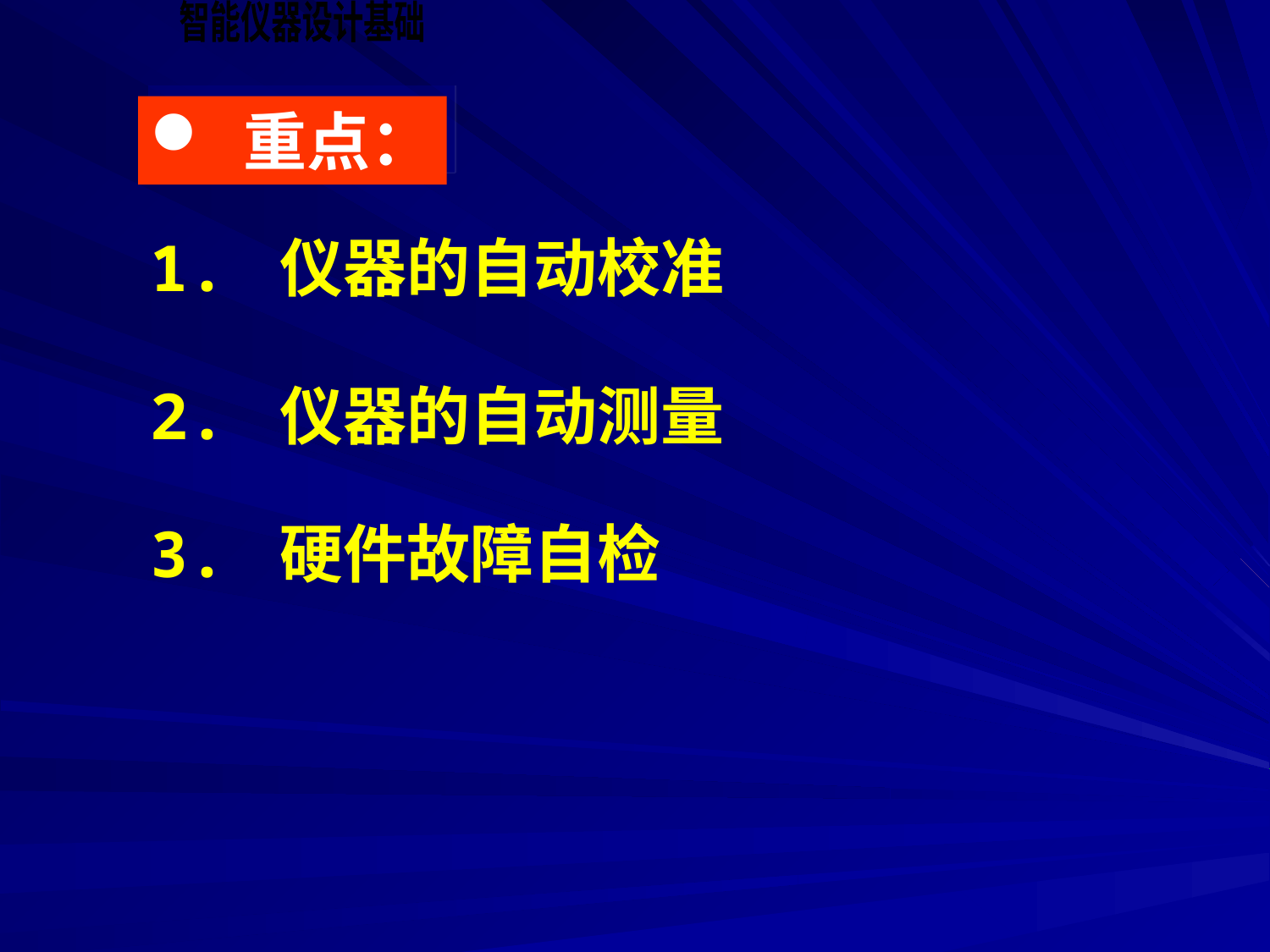

重点：
1. 仪器的自动校准
2. 仪器的自动测量
3. 硬件故障自检